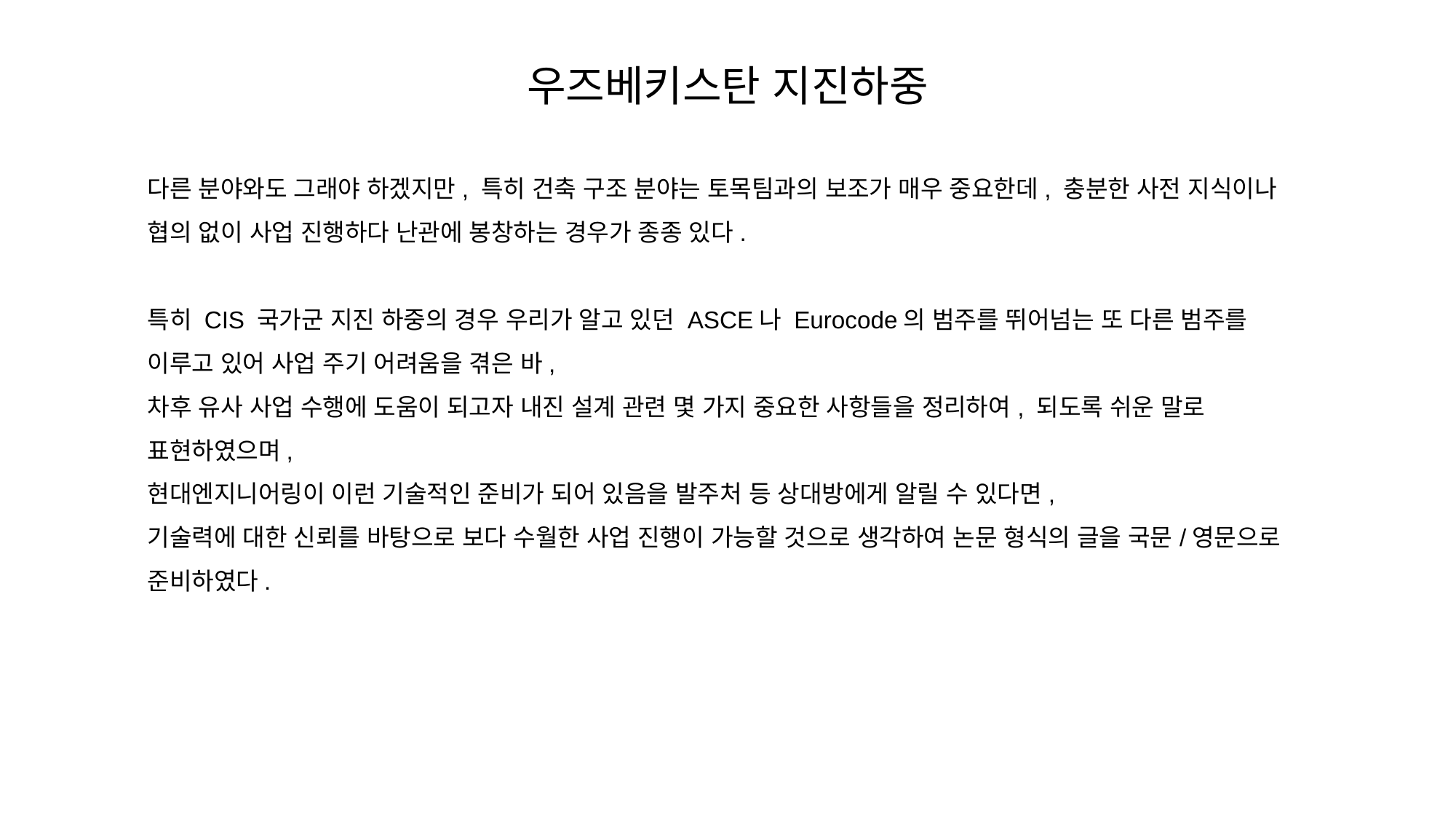

우즈베키스탄 지진하중
다른 분야와도 그래야 하겠지만, 특히 건축 구조 분야는 토목팀과의 보조가 매우 중요한데, 충분한 사전 지식이나 협의 없이 사업 진행하다 난관에 봉창하는 경우가 종종 있다.

특히 CIS 국가군 지진 하중의 경우 우리가 알고 있던 ASCE나 Eurocode의 범주를 뛰어넘는 또 다른 범주를 이루고 있어 사업 주기 어려움을 겪은 바,
차후 유사 사업 수행에 도움이 되고자 내진 설계 관련 몇 가지 중요한 사항들을 정리하여, 되도록 쉬운 말로 표현하였으며,
현대엔지니어링이 이런 기술적인 준비가 되어 있음을 발주처 등 상대방에게 알릴 수 있다면,
기술력에 대한 신뢰를 바탕으로 보다 수월한 사업 진행이 가능할 것으로 생각하여 논문 형식의 글을 국문/영문으로 준비하였다.